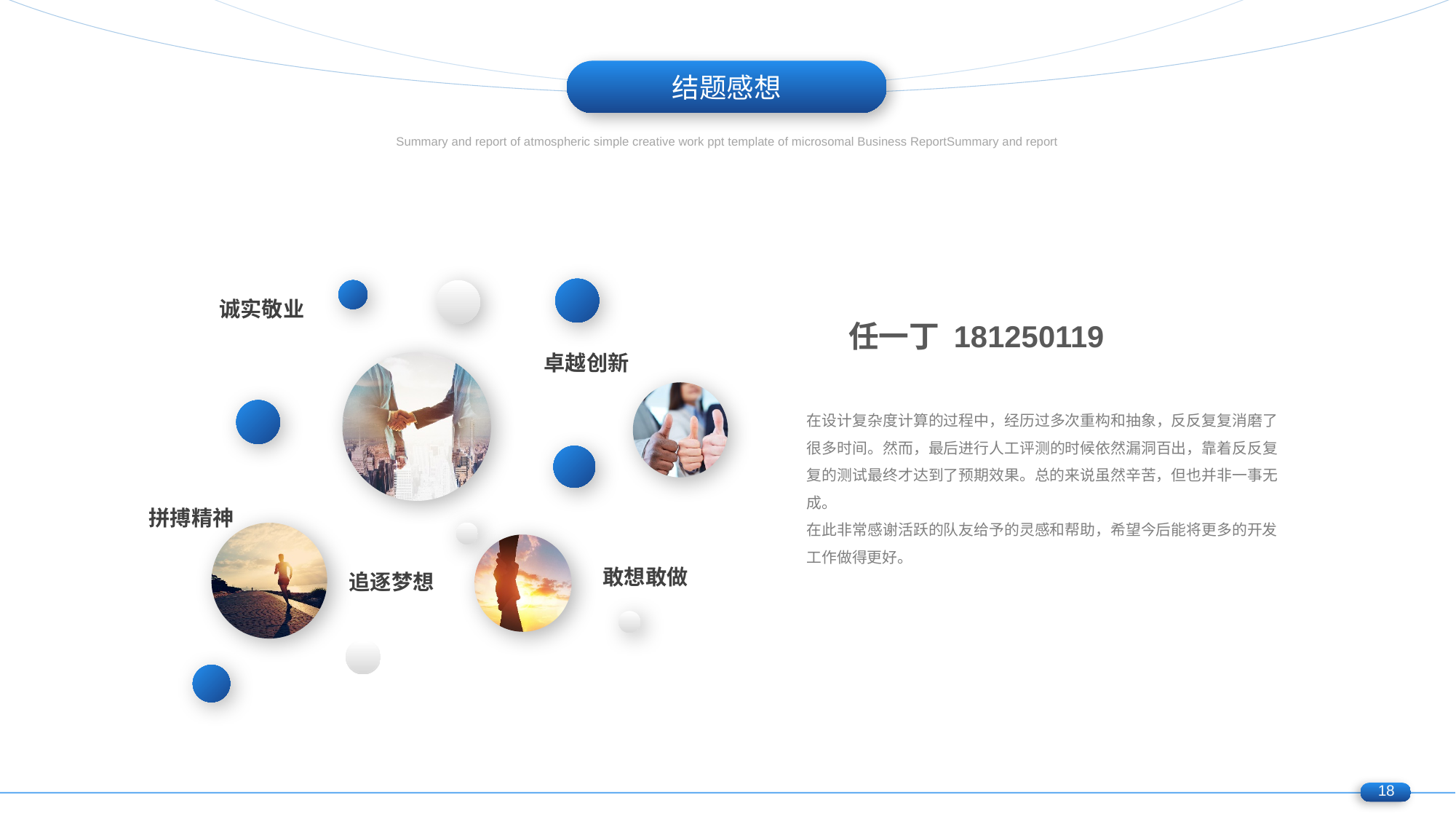

结题感想

诚实敬业
任一丁 181250119
卓越创新

在设计复杂度计算的过程中，经历过多次重构和抽象，反反复复消磨了很多时间。然而，最后进行人工评测的时候依然漏洞百出，靠着反反复复的测试最终才达到了预期效果。总的来说虽然辛苦，但也并非一事无成。
在此非常感谢活跃的队友给予的灵感和帮助，希望今后能将更多的开发工作做得更好。

拼搏精神

敢想敢做
追逐梦想